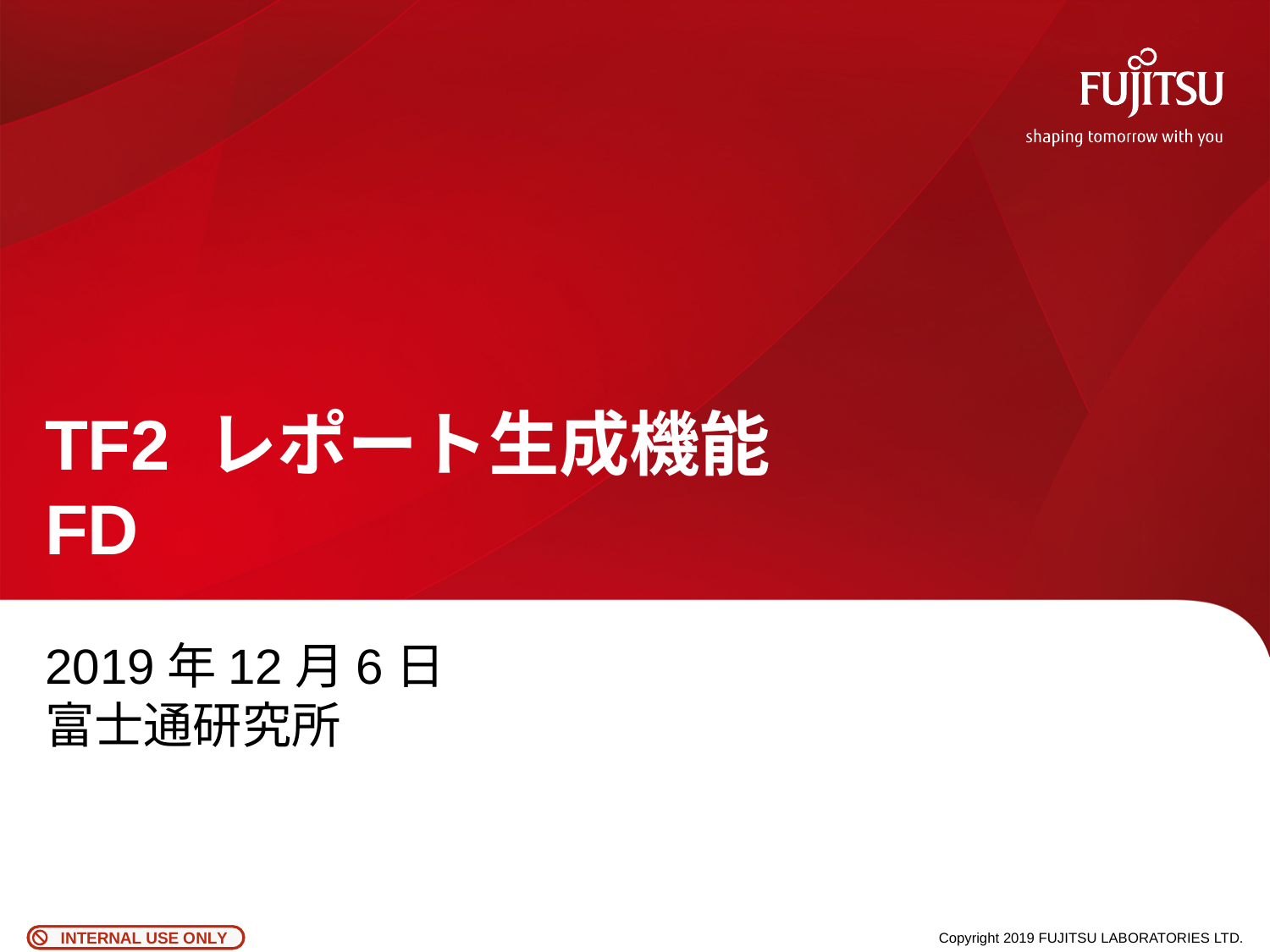

# TF2 レポート生成機能 FD
2019年12月6日
富士通研究所
1
Copyright 2019 FUJITSU LABORATORIES LTD.